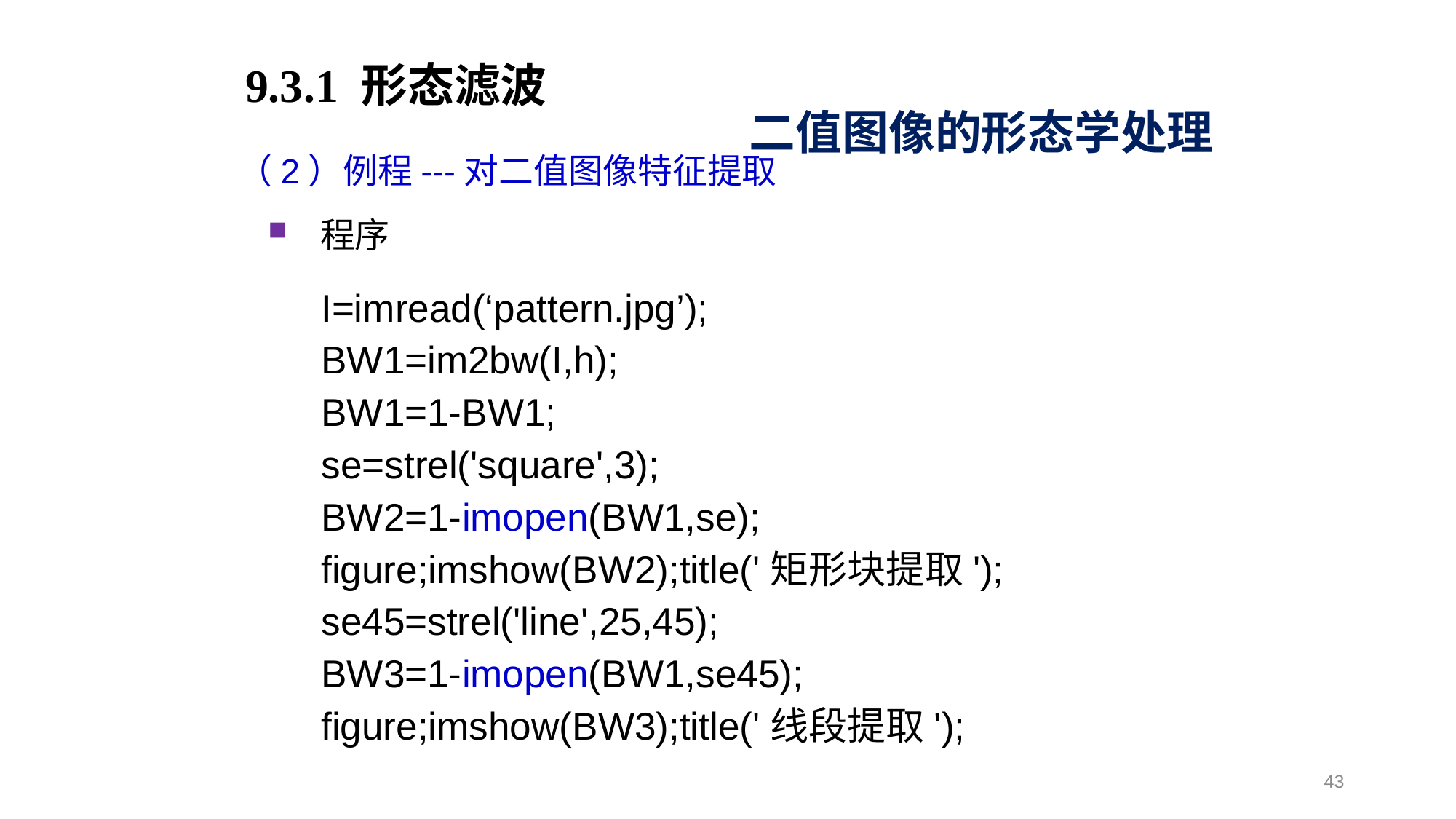

9.3.1 形态滤波
二值图像的形态学处理
（2）例程---对二值图像特征提取
程序
I=imread(‘pattern.jpg’);
BW1=im2bw(I,h);
BW1=1-BW1;
se=strel('square',3);
BW2=1-imopen(BW1,se);
figure;imshow(BW2);title('矩形块提取');
se45=strel('line',25,45);
BW3=1-imopen(BW1,se45);
figure;imshow(BW3);title('线段提取');
43